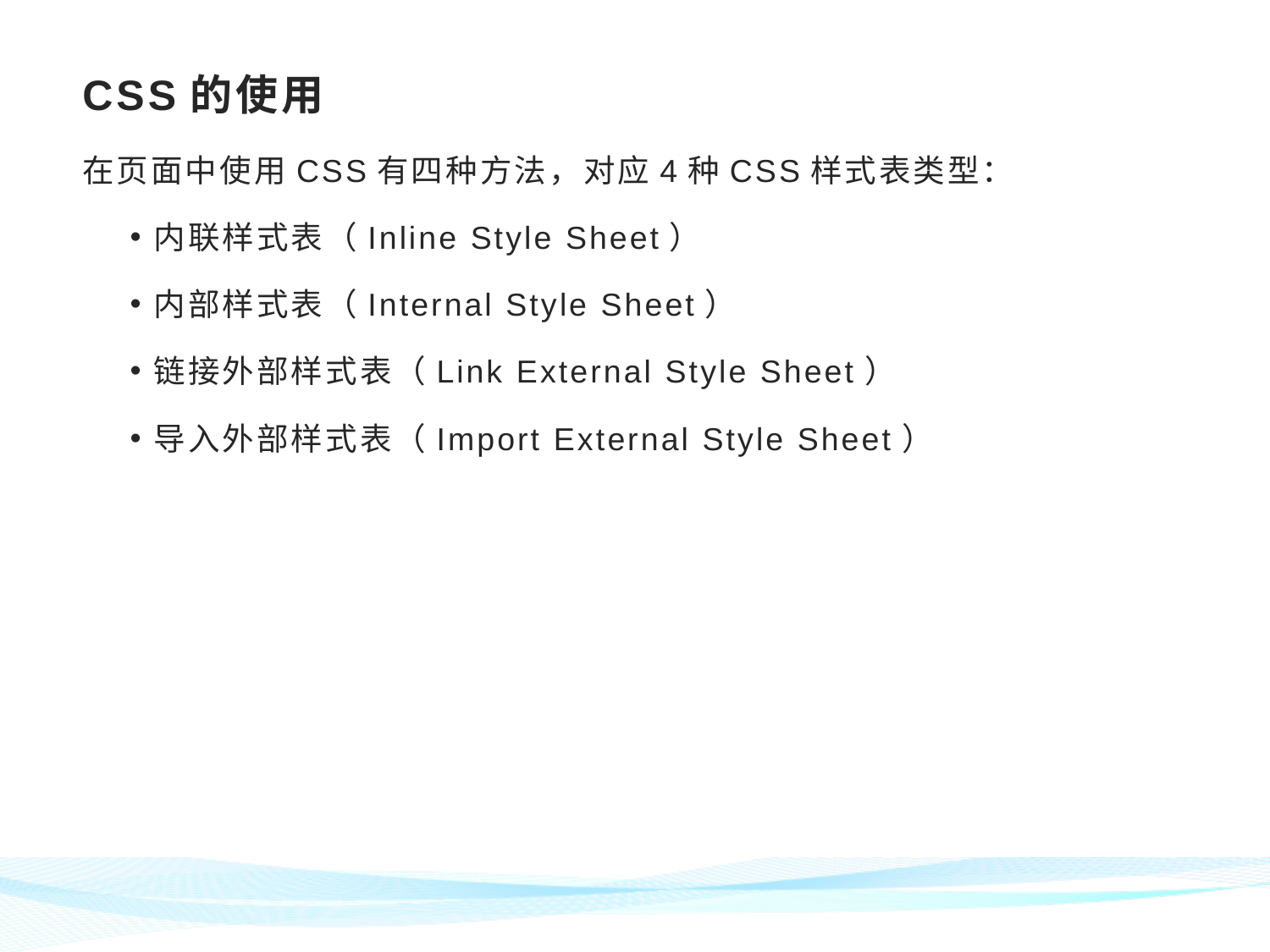

# CSS的使用
在页面中使用CSS有四种方法，对应4种CSS样式表类型：
内联样式表（Inline Style Sheet）
内部样式表（Internal Style Sheet）
链接外部样式表（Link External Style Sheet）
导入外部样式表（Import External Style Sheet）